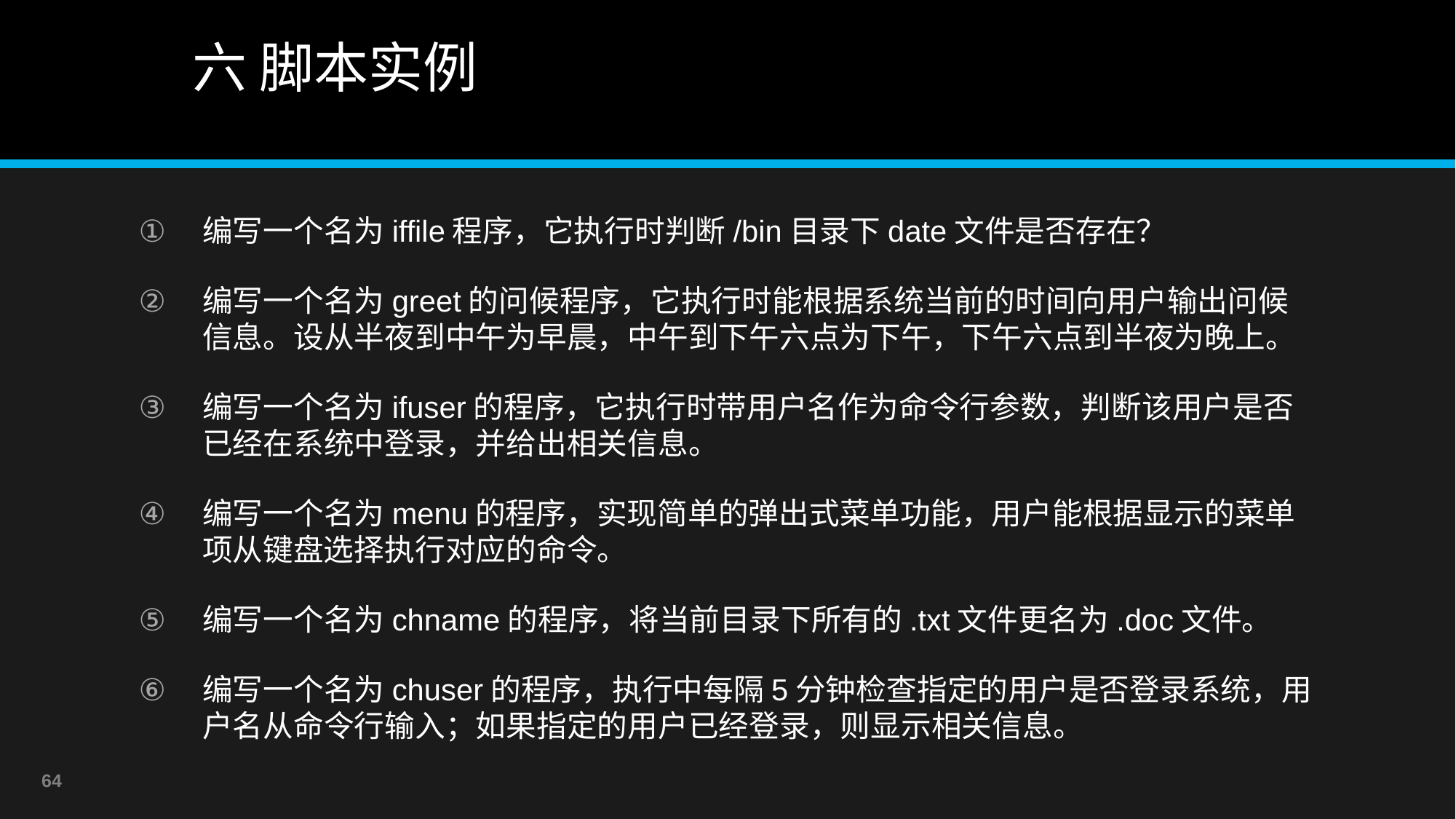

# 六 脚本实例
编写一个名为iffile程序，它执行时判断/bin目录下date文件是否存在？
编写一个名为greet的问候程序，它执行时能根据系统当前的时间向用户输出问候信息。设从半夜到中午为早晨，中午到下午六点为下午，下午六点到半夜为晚上。
编写一个名为ifuser的程序，它执行时带用户名作为命令行参数，判断该用户是否已经在系统中登录，并给出相关信息。
编写一个名为menu的程序，实现简单的弹出式菜单功能，用户能根据显示的菜单项从键盘选择执行对应的命令。
编写一个名为chname的程序，将当前目录下所有的.txt文件更名为.doc文件。
编写一个名为chuser的程序，执行中每隔5分钟检查指定的用户是否登录系统，用户名从命令行输入；如果指定的用户已经登录，则显示相关信息。
64